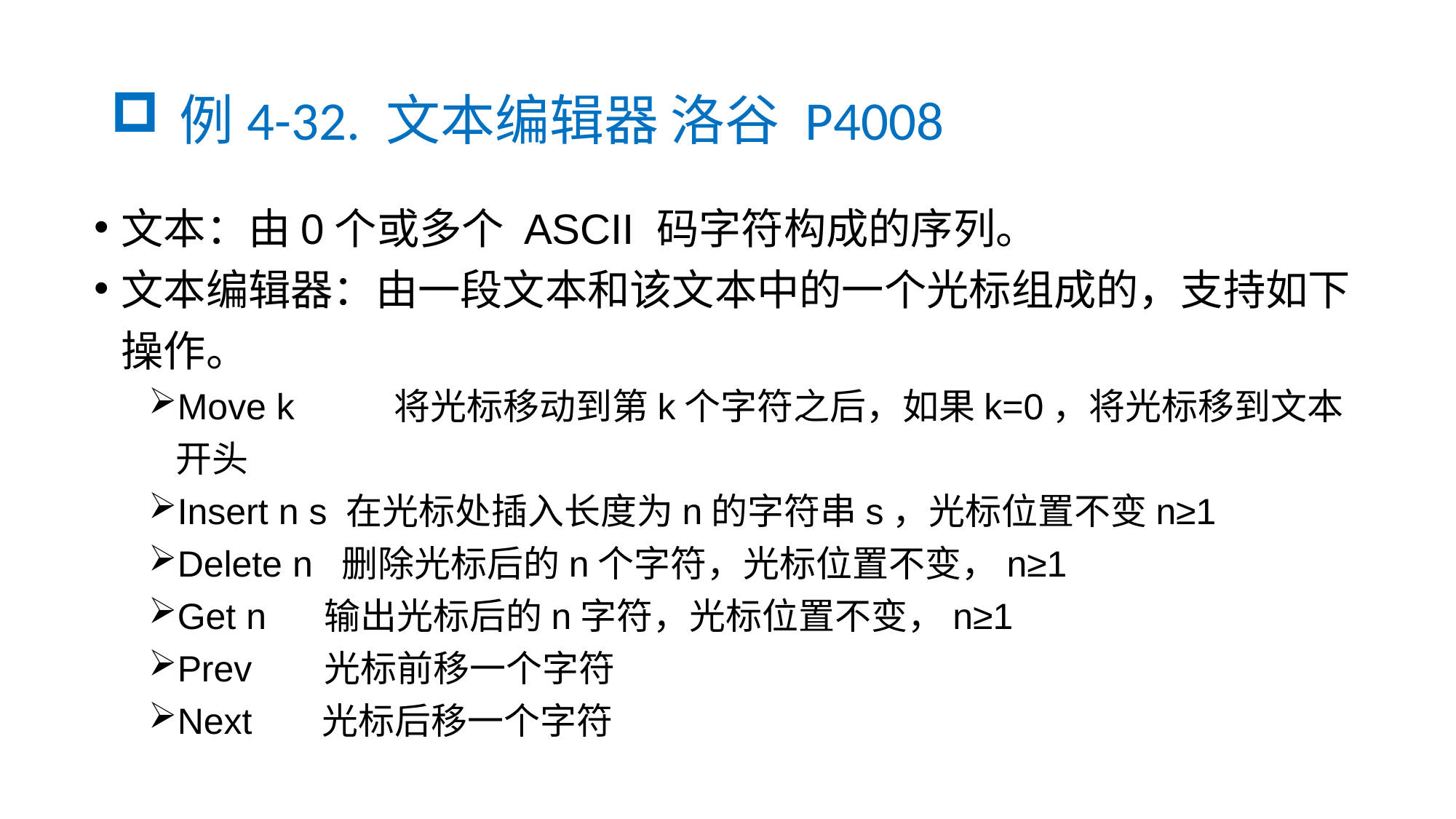

# 例4-32. 文本编辑器 洛谷 P4008
文本：由0个或多个 ASCII 码字符构成的序列。
文本编辑器：由一段文本和该文本中的一个光标组成的，支持如下操作。
Move k	将光标移动到第k个字符之后，如果k=0，将光标移到文本开头
Insert n s 在光标处插入长度为n的字符串s，光标位置不变n≥1
Delete n  删除光标后的n个字符，光标位置不变，n≥1
Get n	   输出光标后的n字符，光标位置不变，n≥1
Prev	   光标前移一个字符
Next      光标后移一个字符